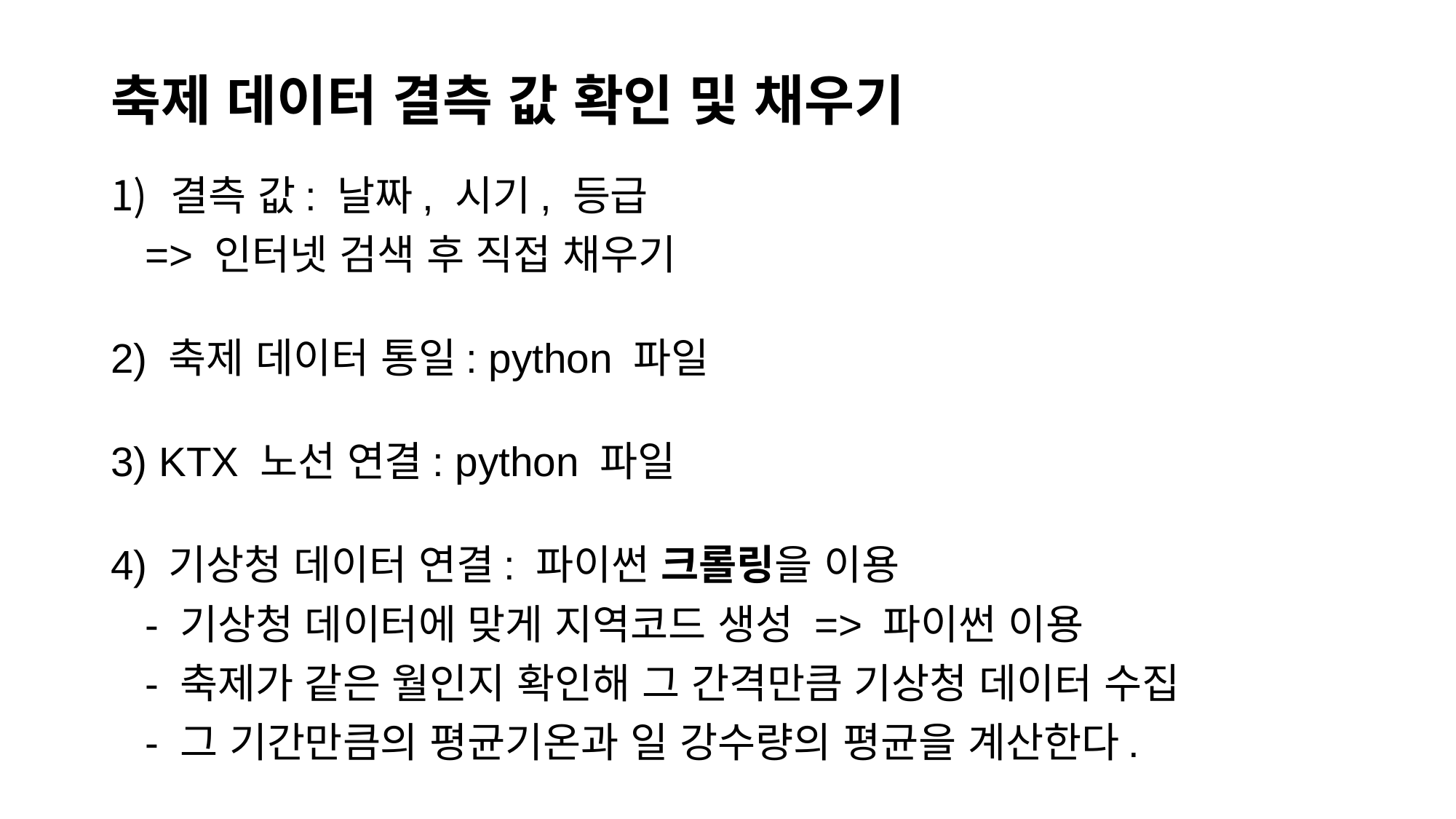

# 축제 데이터 결측 값 확인 및 채우기
결측 값: 날짜, 시기, 등급
   => 인터넷 검색 후 직접 채우기
2) 축제 데이터 통일: python 파일
3) KTX 노선 연결: python 파일
4) 기상청 데이터 연결: 파이썬 크롤링을 이용
   - 기상청 데이터에 맞게 지역코드 생성 => 파이썬 이용
   - 축제가 같은 월인지 확인해 그 간격만큼 기상청 데이터 수집
   - 그 기간만큼의 평균기온과 일 강수량의 평균을 계산한다.